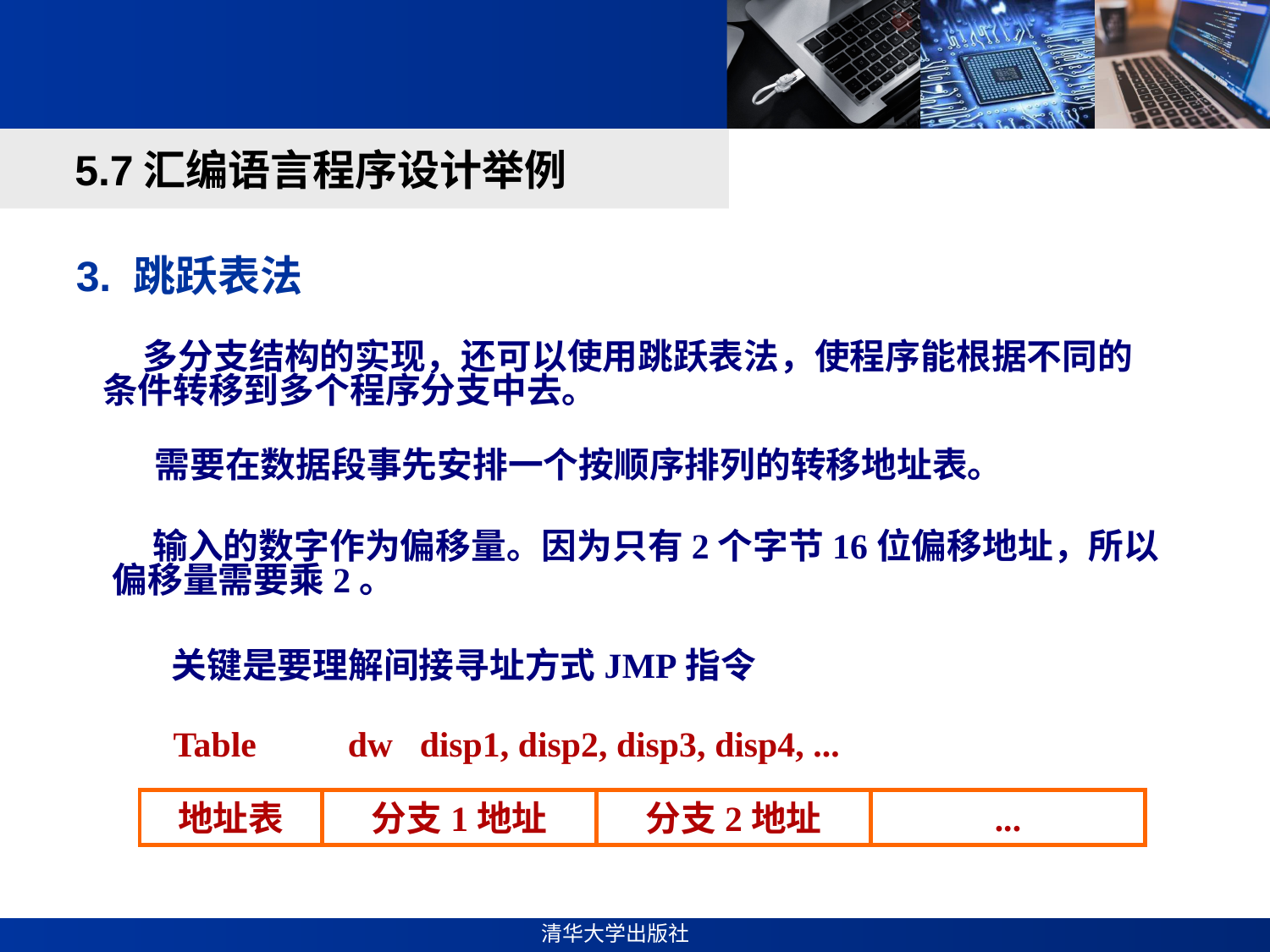

#
5.7汇编语言程序设计举例

3. 跳跃表法
    多分支结构的实现，还可以使用跳跃表法，使程序能根据不同的条件转移到多个程序分支中去。
需要在数据段事先安排一个按顺序排列的转移地址表。
    输入的数字作为偏移量。因为只有2个字节16位偏移地址，所以偏移量需要乘2。
关键是要理解间接寻址方式JMP指令
Table	dw   disp1, disp2, disp3, disp4, ...
地址表
分支1地址
分支2地址
...